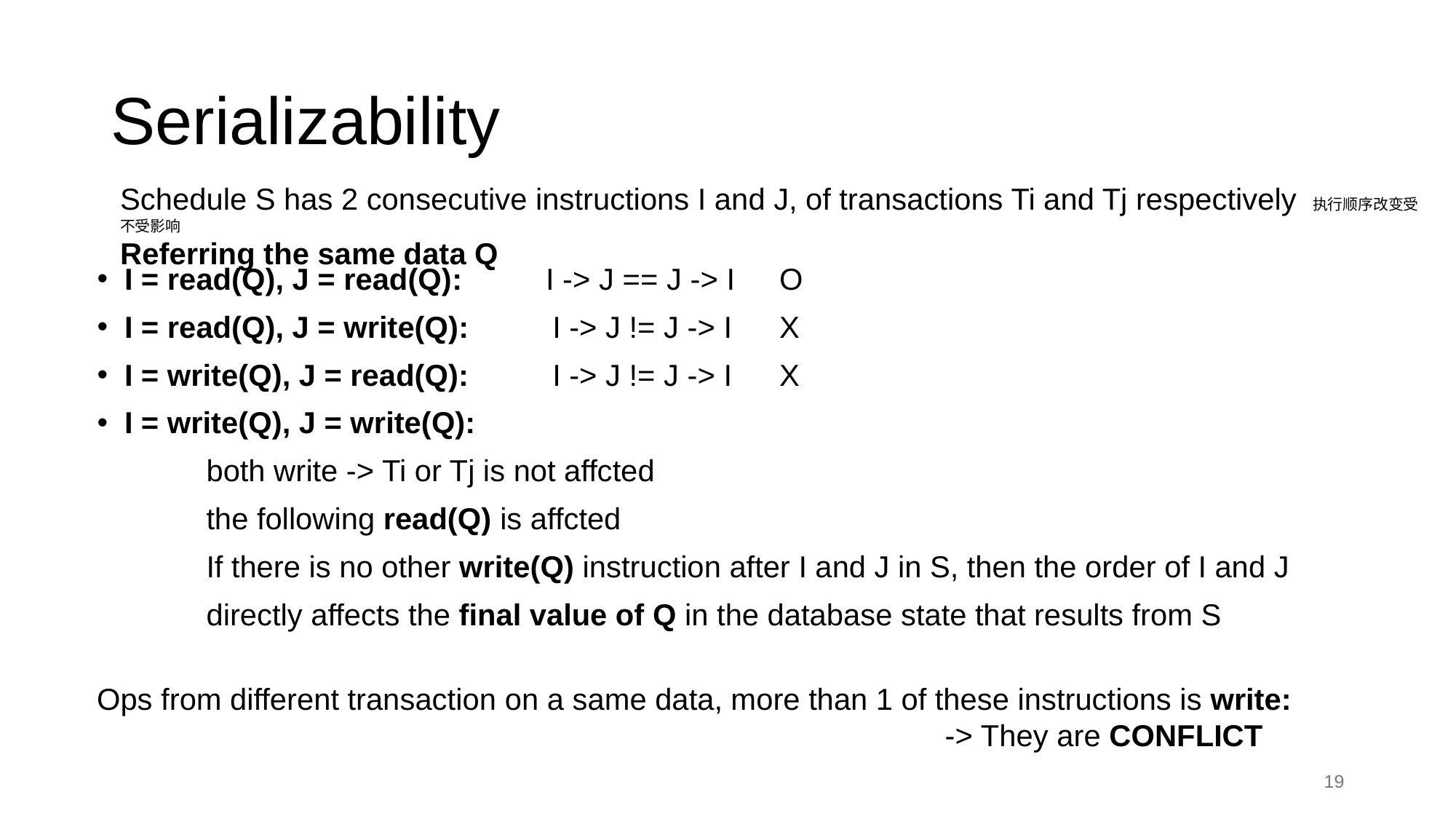

# Serializability
Schedule S has 2 consecutive instructions I and J, of transactions Ti and Tj respectively 执行顺序改变受不受影响
Referring the same data Q
I = read(Q), J = read(Q):          I -> J == J -> I	O
I = read(Q), J = write(Q):          I -> J != J -> I	X
I = write(Q), J = read(Q):          I -> J != J -> I	X
I = write(Q), J = write(Q):
	both write -> Ti or Tj is not affcted
	the following read(Q) is affcted
	If there is no other write(Q) instruction after I and J in S, then the order of I and J
	directly affects the final value of Q in the database state that results from S
Ops from different transaction on a same data, more than 1 of these instructions is write:
       -> They are CONFLICT
19